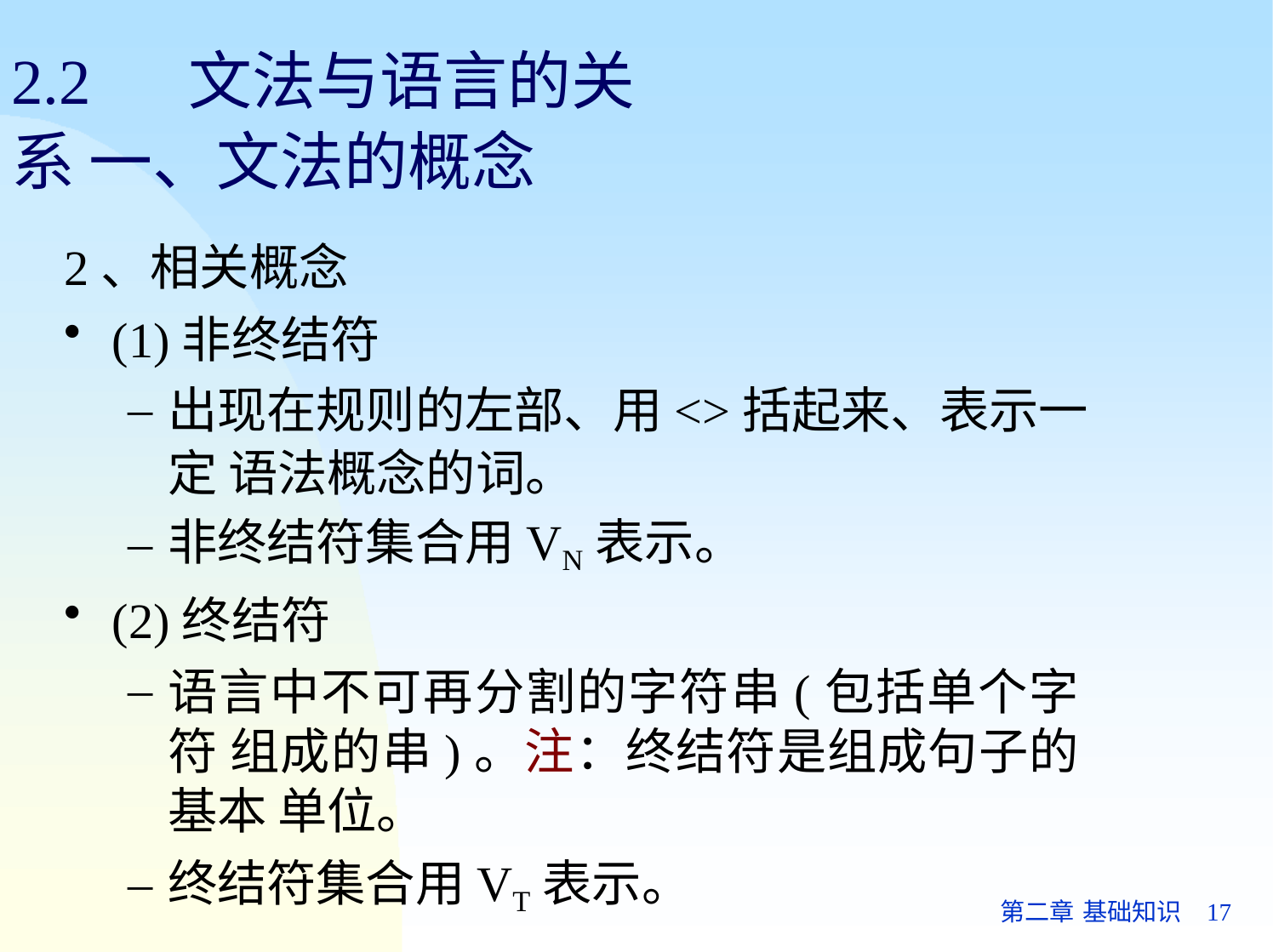

# 2.2	文法与语言的关系 一、文法的概念
2、相关概念
(1)非终结符
出现在规则的左部、用<>括起来、表示一定 语法概念的词。
非终结符集合用VN表示。
(2)终结符
语言中不可再分割的字符串(包括单个字符 组成的串)。注：终结符是组成句子的基本 单位。
终结符集合用VT表示。
第二章 基础知识	17